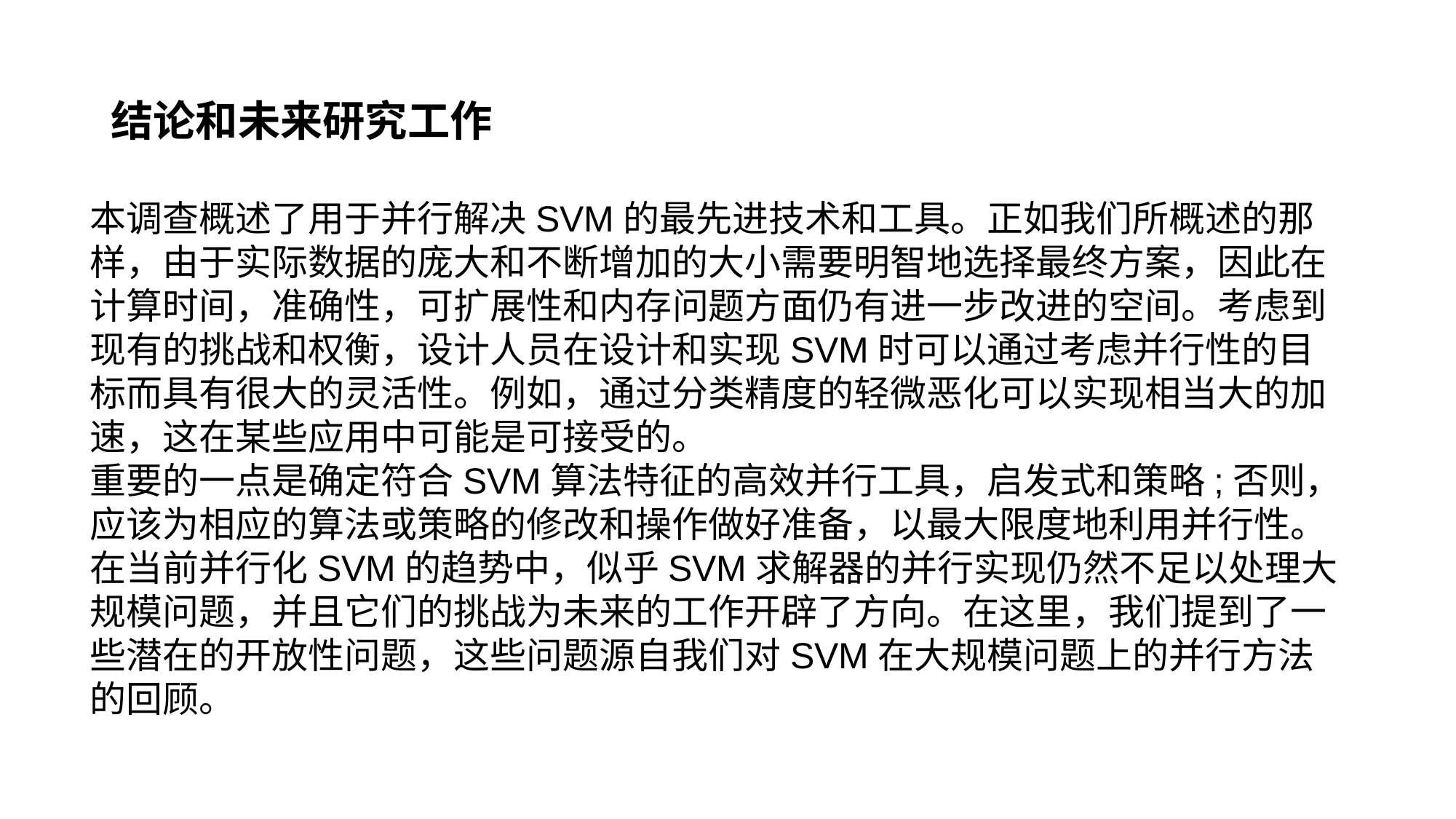

# 结论和未来研究工作
本调查概述了用于并行解决SVM的最先进技术和工具。正如我们所概述的那样，由于实际数据的庞大和不断增加的大小需要明智地选择最终方案，因此在计算时间，准确性，可扩展性和内存问题方面仍有进一步改进的空间。考虑到现有的挑战和权衡，设计人员在设计和实现SVM时可以通过考虑并行性的目标而具有很大的灵活性。例如，通过分类精度的轻微恶化可以实现相当大的加速，这在某些应用中可能是可接受的。
重要的一点是确定符合SVM算法特征的高效并行工具，启发式和策略;否则，应该为相应的算法或策略的修改和操作做好准备，以最大限度地利用并行性。在当前并行化SVM的趋势中，似乎SVM求解器的并行实现仍然不足以处理大规模问题，并且它们的挑战为未来的工作开辟了方向。在这里，我们提到了一些潜在的开放性问题，这些问题源自我们对SVM在大规模问题上的并行方法的回顾。